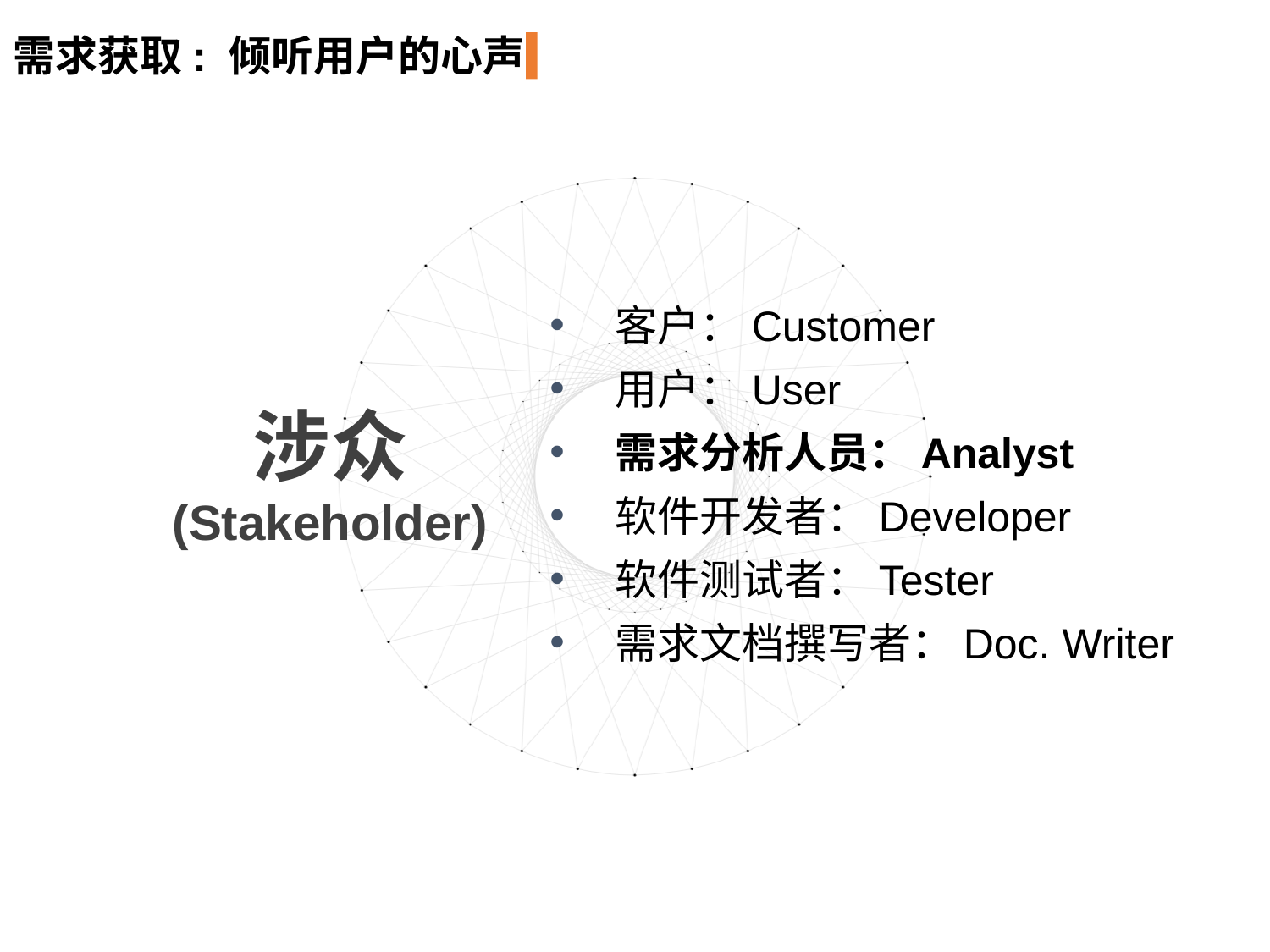

需求获取: 倾听用户的心声

客户：Customer
用户：User
需求分析人员：Analyst
软件开发者：Developer
软件测试者：Tester
需求文档撰写者：Doc. Writer
涉众
(Stakeholder)